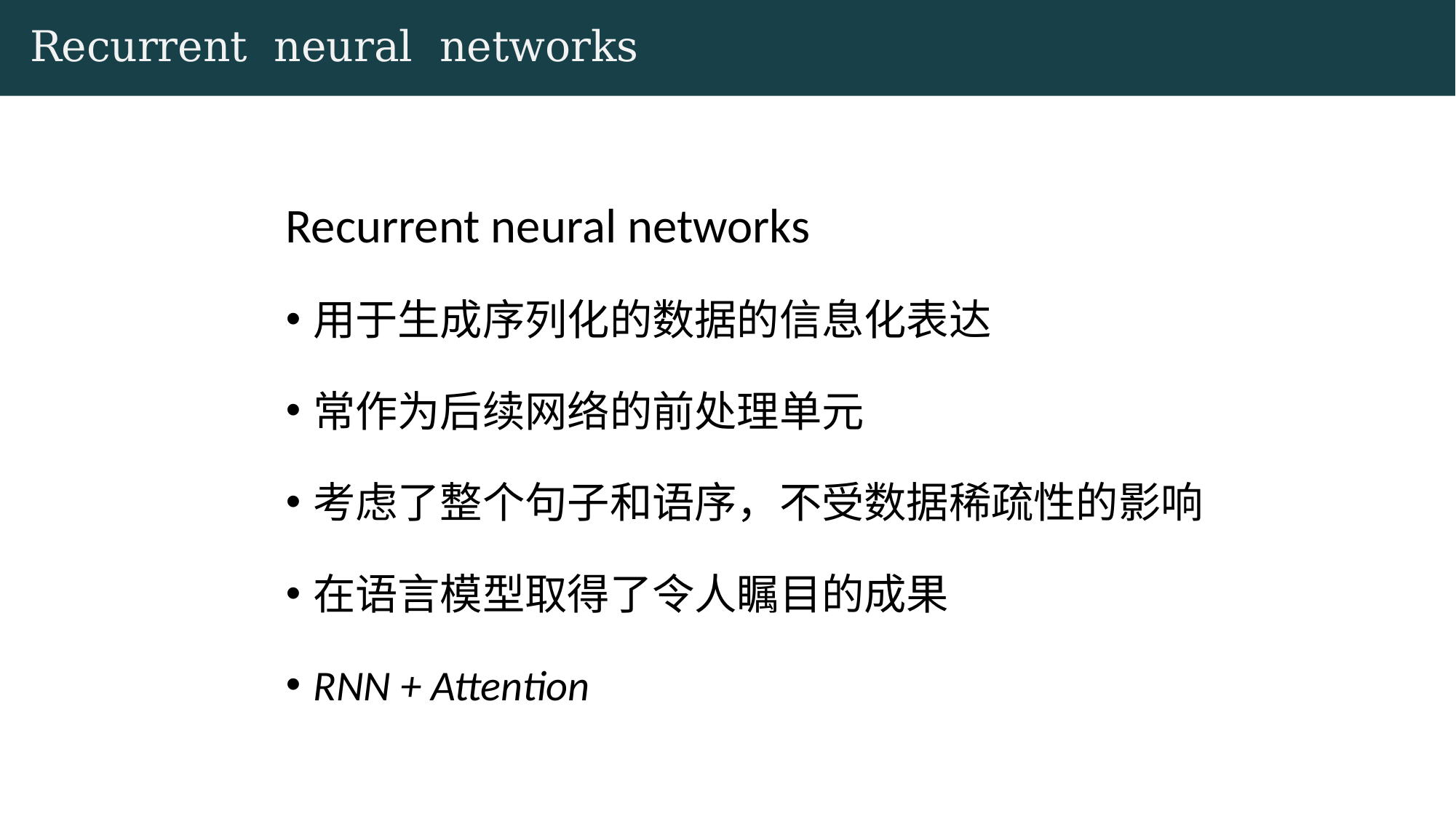

# Recurrent  neural  networks
Recurrent neural networks
用于生成序列化的数据的信息化表达
常作为后续网络的前处理单元
考虑了整个句子和语序，不受数据稀疏性的影响
在语言模型取得了令人瞩目的成果
RNN + Attention